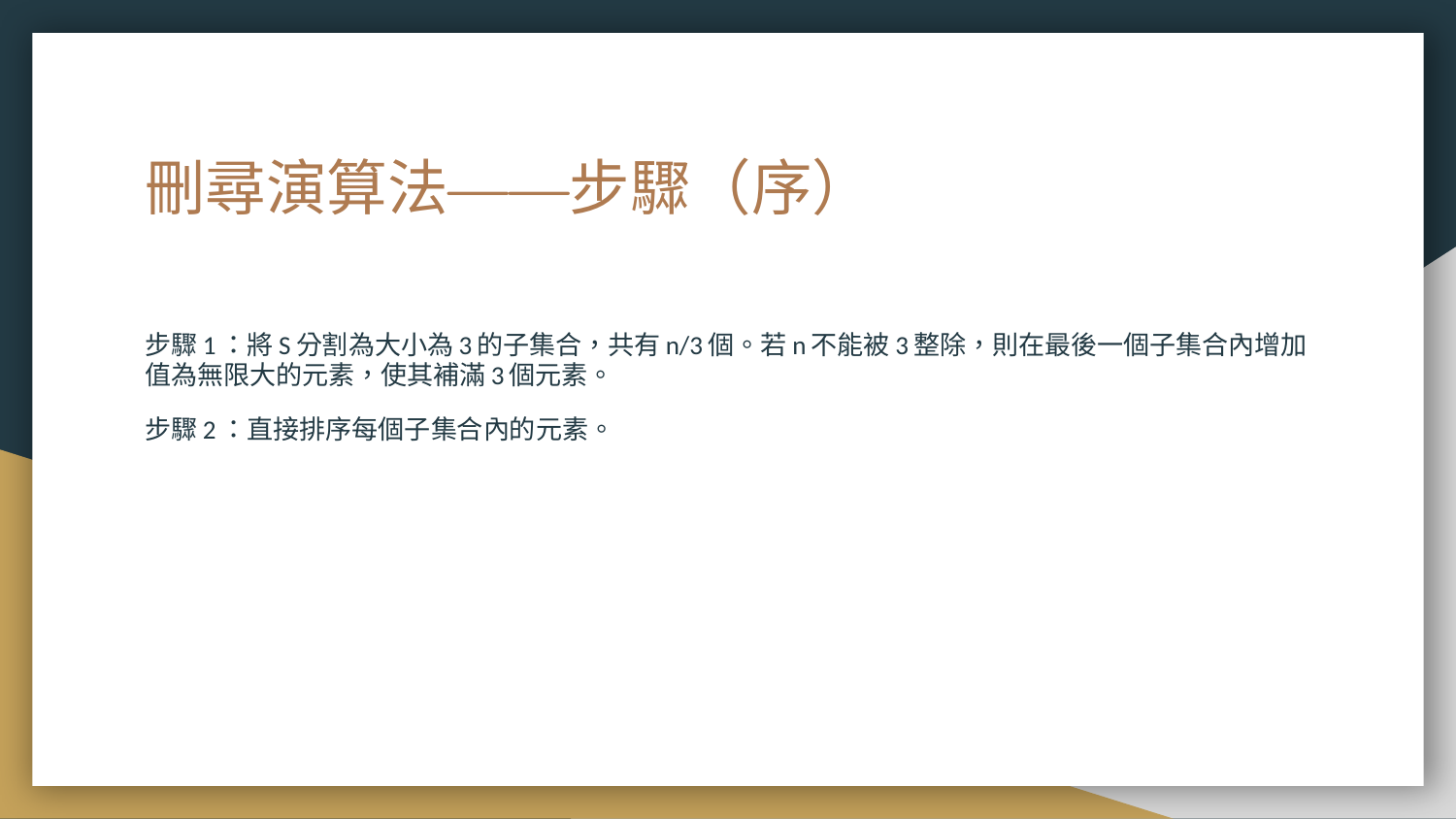

# 刪尋演算法——步驟（序）
步驟1：將S分割為大小為3的子集合，共有n/3個。若n不能被3整除，則在最後一個子集合內增加值為無限大的元素，使其補滿3個元素。
步驟2：直接排序每個子集合內的元素。